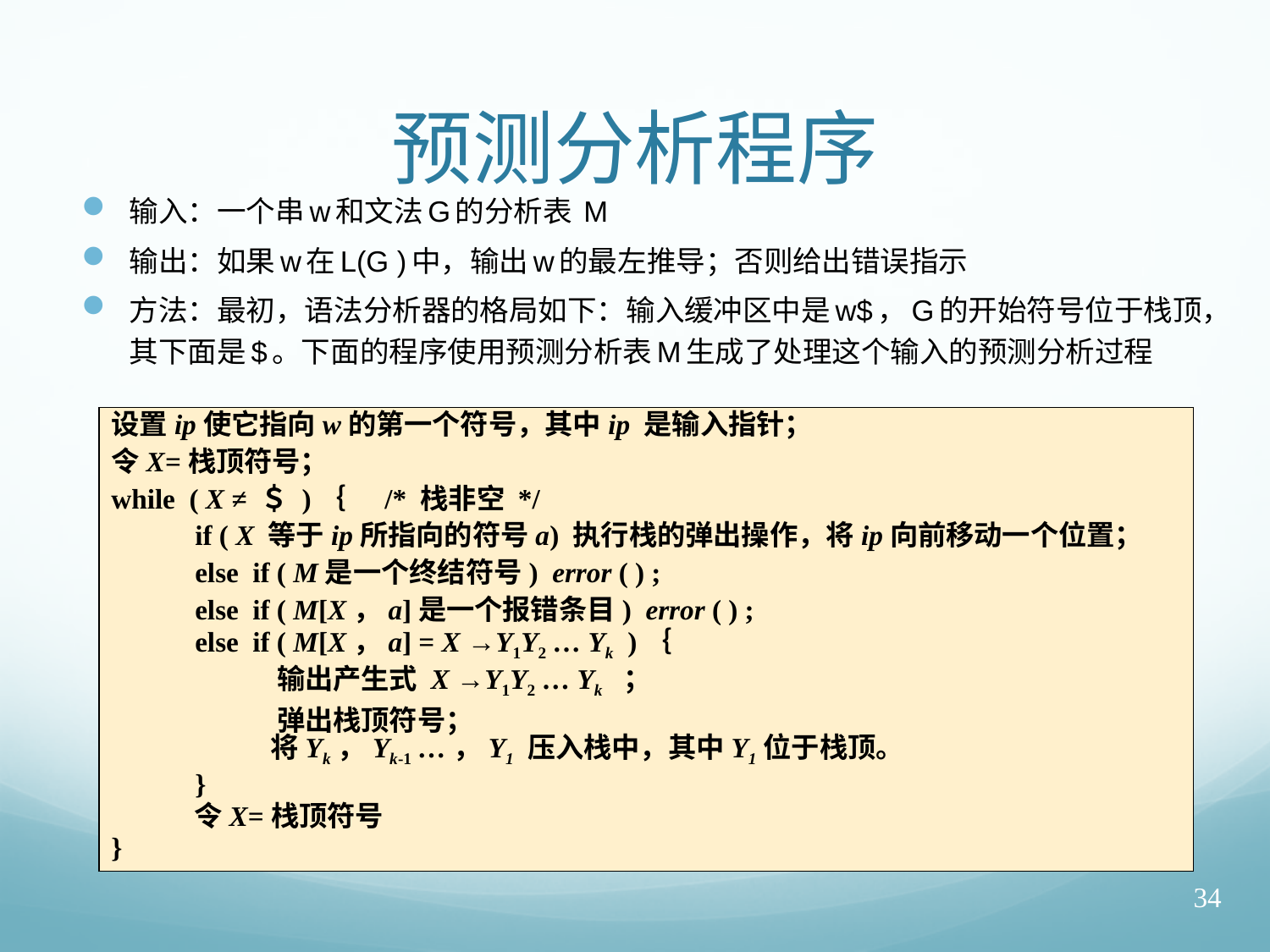

# 预测分析程序
输入：一个串w和文法G的分析表 M
输出：如果w在L(G )中，输出w的最左推导；否则给出错误指示
方法：最初，语法分析器的格局如下：输入缓冲区中是w$，G的开始符号位于栈顶，其下面是$。下面的程序使用预测分析表M生成了处理这个输入的预测分析过程
设置ip使它指向w的第一个符号，其中ip 是输入指针；
令X=栈顶符号；
while  ( X ≠ ＄ )｛     /* 栈非空 */
            if ( X 等于ip所指向的符号a) 执行栈的弹出操作，将ip向前移动一个位置；
            else  if ( M是一个终结符号)  error ( ) ;
            else  if ( M[X，a]是一个报错条目)  error ( ) ;
            else  if ( M[X，a] = X →Y1Y2 … Yk  )｛
                         输出产生式 X →Y1Y2 … Yk  ；
                         弹出栈顶符号；
                        将Yk，Yk-1 …，Y1 压入栈中，其中Y1位于栈顶。
            }
            令X=栈顶符号
}

34